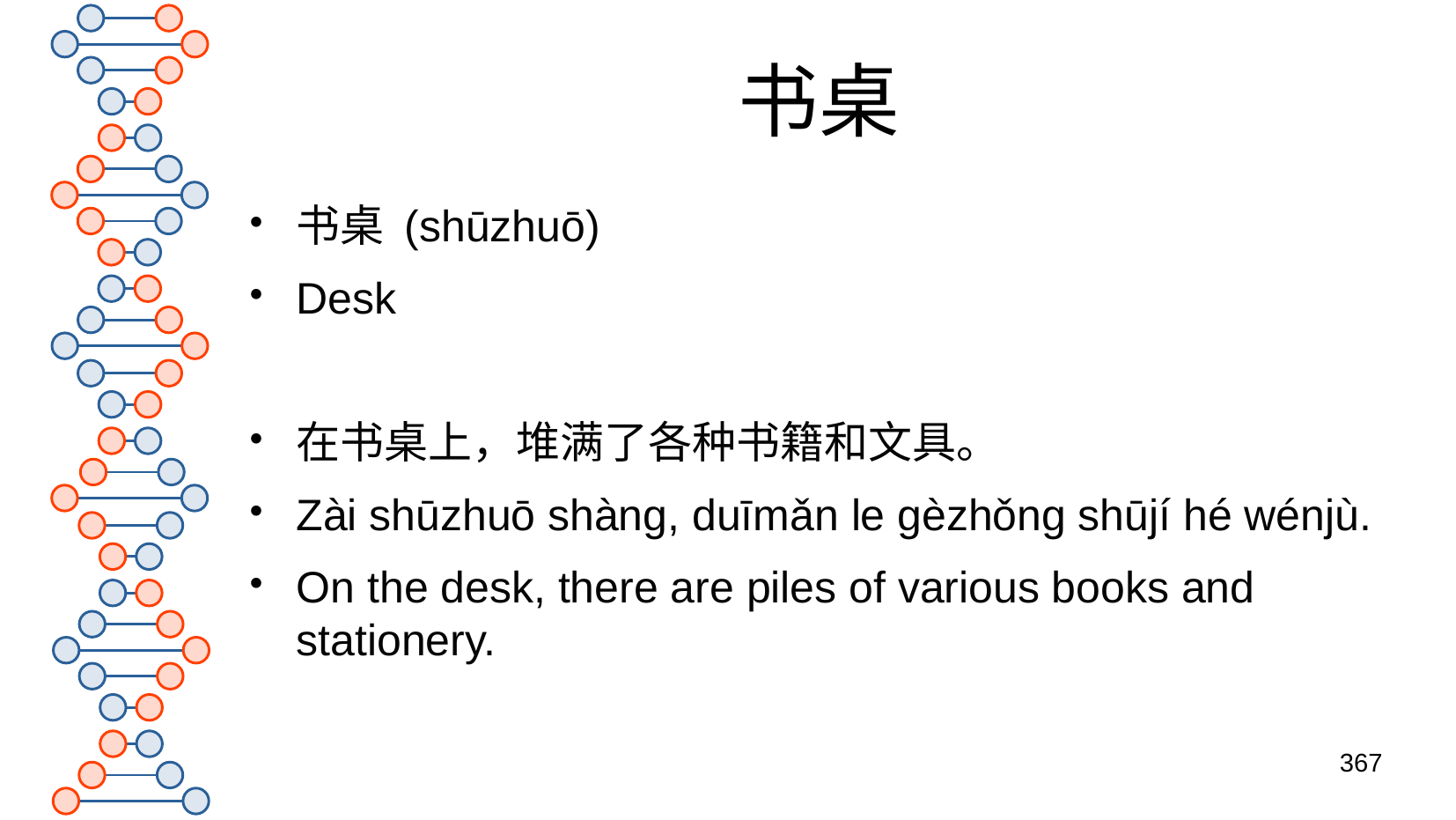

# 书桌
书桌 (shūzhuō)
Desk

在书桌上，堆满了各种书籍和文具。
Zài shūzhuō shàng, duīmǎn le gèzhǒng shūjí hé wénjù.
On the desk, there are piles of various books and stationery.

367